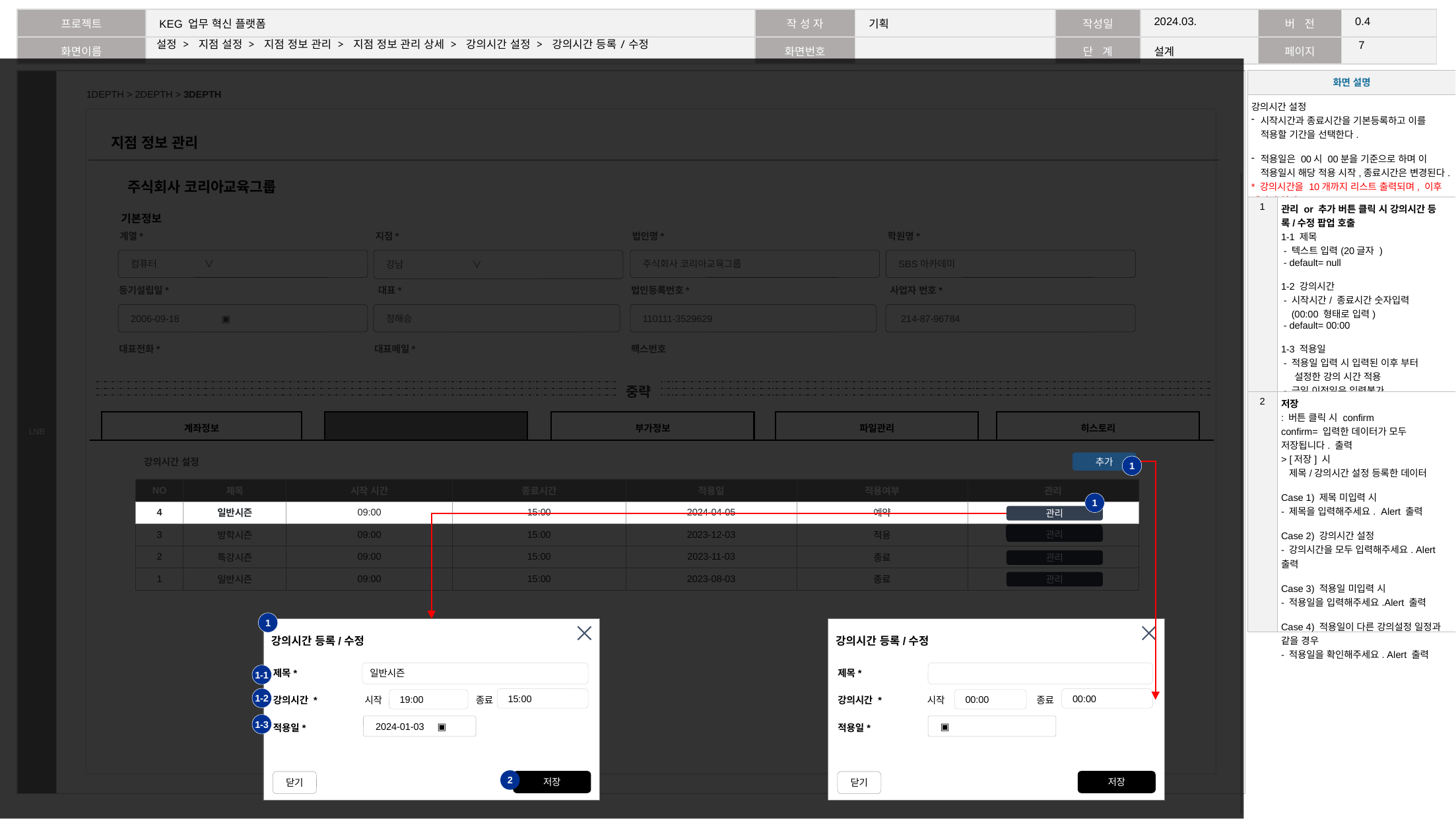

7

# 설정 > 지점 설정 > 지점 정보 관리 > 지점 정보 관리 상세 > 강의시간 설정 > 강의시간 등록/수정

| 화면 설명 |  |
| --- | --- |
| 강의시간 설정 시작시간과 종료시간을 기본등록하고 이를 적용할 기간을 선택한다. 적용일은 00시 00분을 기준으로 하며 이 적용일시 해당 적용 시작,종료시간은 변경된다. \* 강의시간을 10개까지 리스트 출력되며, 이후 페이징 처리 |  |
| 1 | 관리 or 추가 버튼 클릭 시 강의시간 등록/수정 팝업 호출 1-1 제목 - 텍스트 입력(20글자 ) - default= null 1-2 강의시간 - 시작시간/ 종료시간 숫자입력 (00:00 형태로 입력) - default= 00:00 1-3 적용일 - 적용일 입력 시 입력된 이후 부터 설정한 강의 시간 적용 - 금일 이전일은 입력불가 - default= null |
| 2 | 저장 : 버튼 클릭 시 confirm confirm= 입력한 데이터가 모두 저장됩니다. 출력 > [저장] 시 제목/강의시간 설정 등록한 데이터 Case 1) 제목 미입력 시 - 제목을 입력해주세요. Alert 출력 Case 2) 강의시간 설정 - 강의시간을 모두 입력해주세요. Alert 출력 Case 3) 적용일 미입력 시 - 적용일을 입력해주세요.Alert 출력 Case 4) 적용일이 다른 강의설정 일정과 같을 경우 - 적용일을 확인해주세요. Alert 출력 |
지점 정보 관리
주식회사 코리아교육그룹
기본정보
계열*
지점*
법인명*
학원명*
컴퓨터                  ∨
강남                          ∨
주식회사 코리아교육그룹
SBS아카데미
등기설립일*
대표*
법인등록번호*
사업자 번호*
2006-09-18                ▣
정해승
110111-3529629
 214-87-96784
대표전화*
대표메일*
팩스번호
중략
계좌정보
강의시간 설정
부가정보
파일관리
히스토리
강의시간 설정
추가
1
| NO | 제목 | 시작 시간 | 종료시간 | 적용일 | 적용여부 | 관리 |
| --- | --- | --- | --- | --- | --- | --- |
| 4 | 일반시즌 | 09:00 | 15:00 | 2024-04-05 | 예약 |  |
| 3 | 방학시즌 | 09:00 | 15:00 | 2023-12-03 | 적용 |  |
| 2 | 특강시즌 | 09:00 | 15:00 | 2023-11-03 | 종료 |  |
| 1 | 일반시즌 | 09:00 | 15:00 | 2023-08-03 | 종료 |  |
1
| 4 | 일반시즌 | 09:00 | 15:00 | 2024-04-05 | 예약 |  |
| --- | --- | --- | --- | --- | --- | --- |
관리
관리
관리
관리
관리
1
강의시간 등록/수정
강의시간 등록/수정
| 제목\* | 일반시즌 |  |
| --- | --- | --- |
| 강의시간 \* | 시작 | 종료 |
| 적용일\* |  |  |
| 제목\* |  |  |
| --- | --- | --- |
| 강의시간 \* | 시작 | 종료 |
| 적용일\* |  |  |

1-1
1-2
15:00
00:00
19:00
00:00
1-3
2024-01-03     ▣
▣
2
저장
저장
닫기
닫기